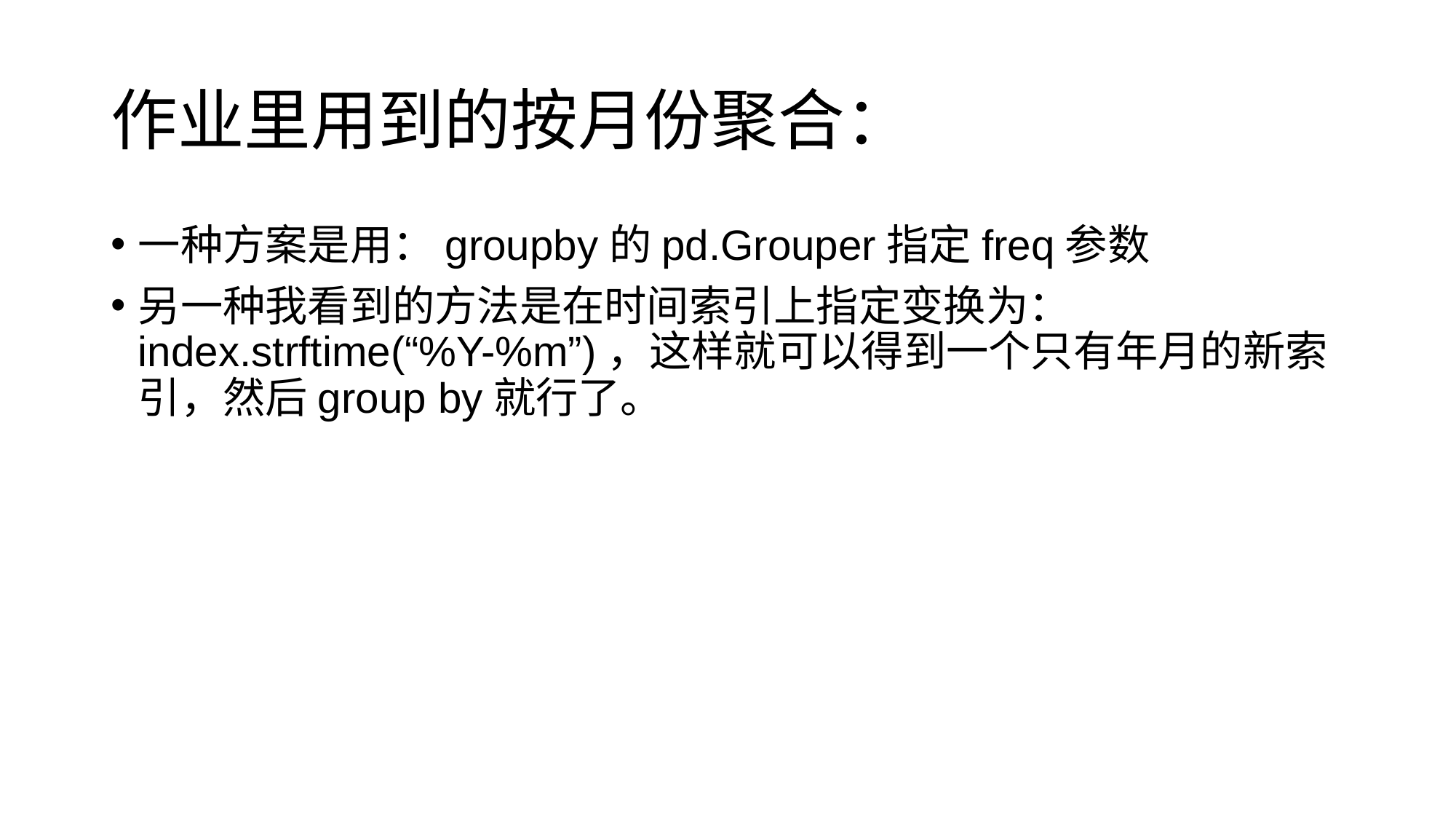

# 作业里用到的按月份聚合：
一种方案是用：groupby的pd.Grouper指定freq参数
另一种我看到的方法是在时间索引上指定变换为：index.strftime(“%Y-%m”)，这样就可以得到一个只有年月的新索引，然后group by就行了。